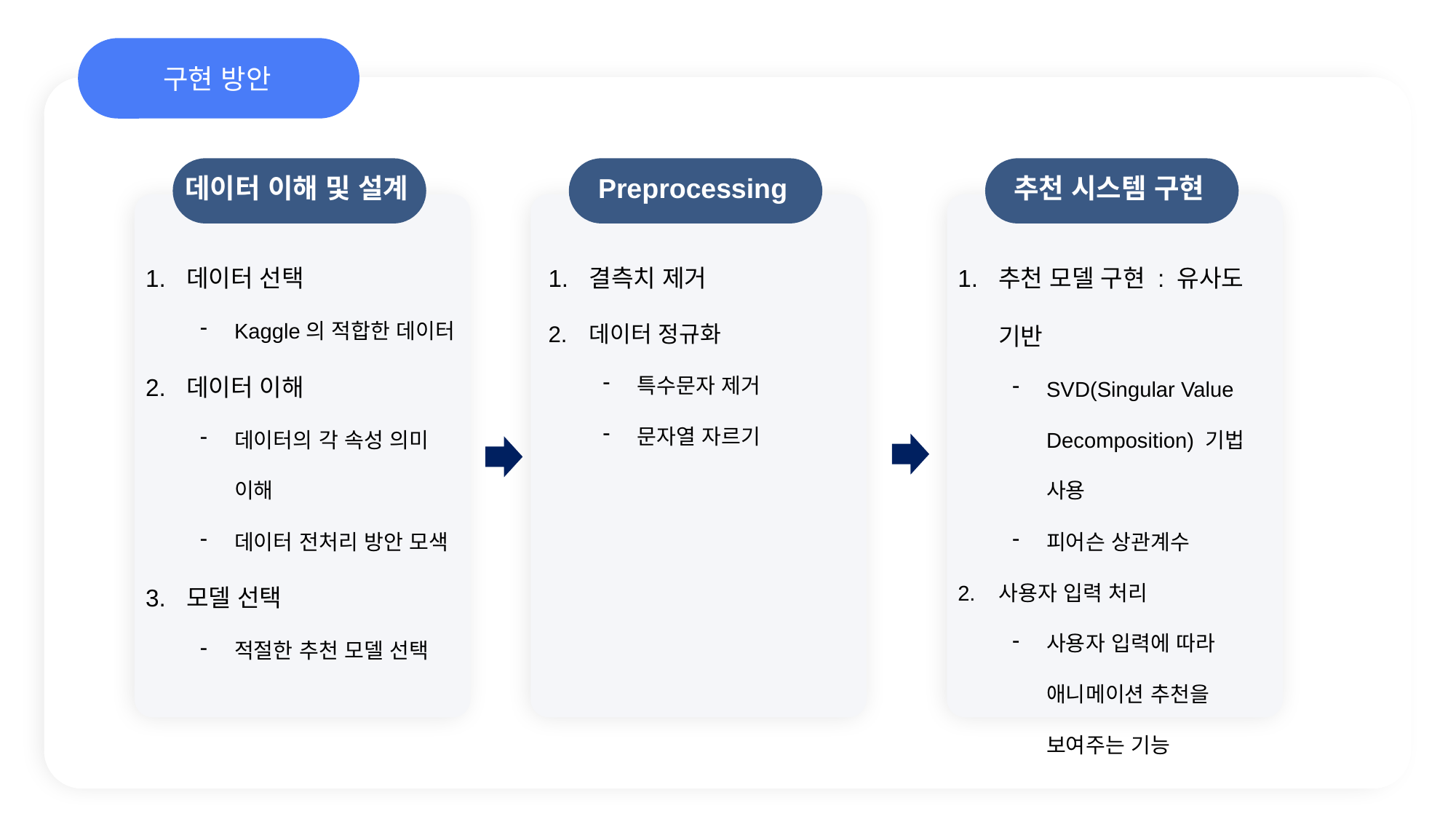

구현 방안

데이터 이해 및 설계

데이터 선택
Kaggle의 적합한 데이터
데이터 이해
데이터의 각 속성 의미 이해
데이터 전처리 방안 모색
모델 선택
적절한 추천 모델 선택

Preprocessing

결측치 제거
데이터 정규화
특수문자 제거
문자열 자르기

추천 시스템 구현

추천 모델 구현 : 유사도 기반
SVD(Singular Value Decomposition) 기법 사용
피어슨 상관계수
사용자 입력 처리
사용자 입력에 따라 애니메이션 추천을 보여주는 기능